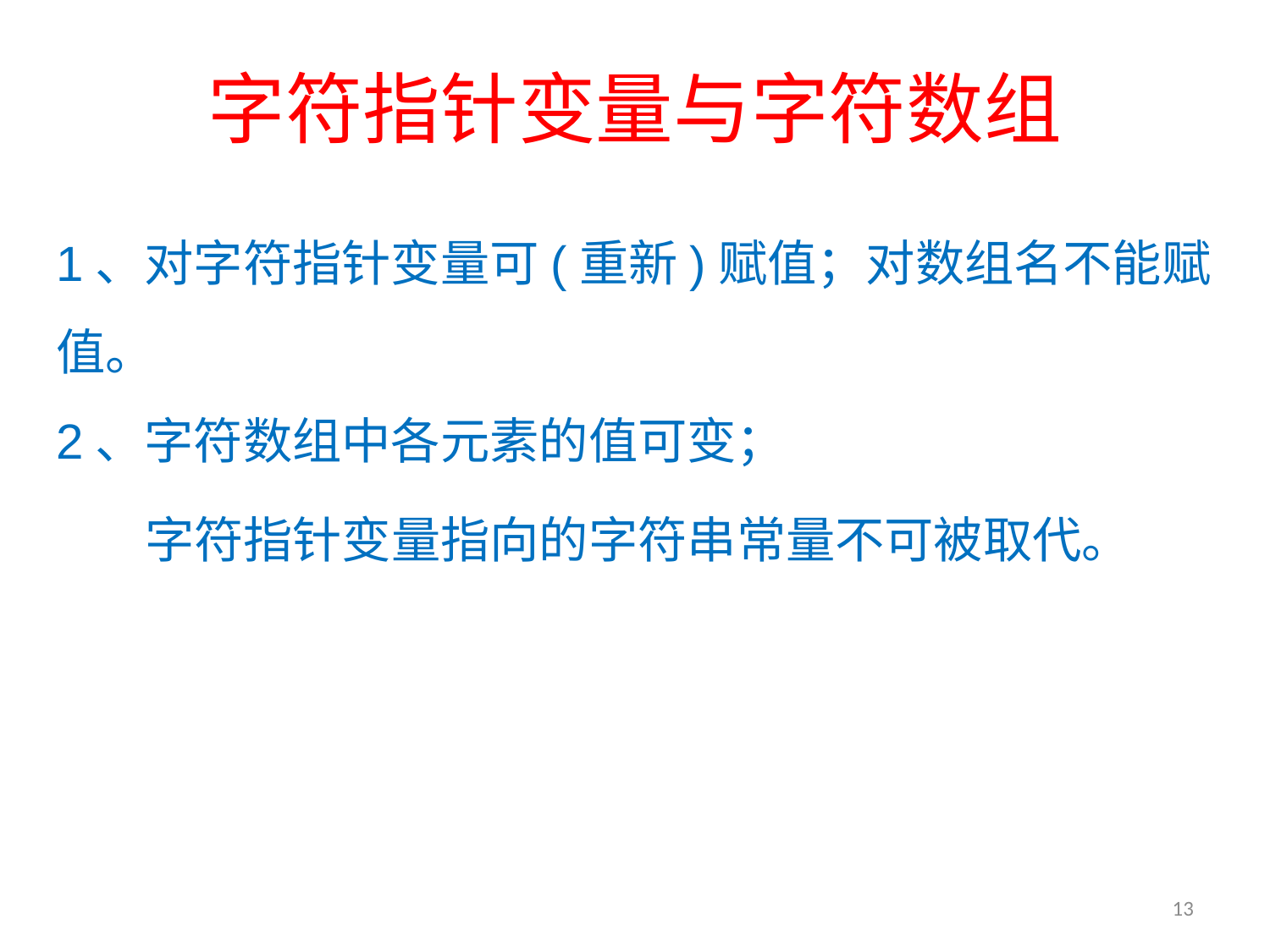

# 字符指针变量与字符数组
1、对字符指针变量可(重新)赋值；对数组名不能赋值。
2、字符数组中各元素的值可变；
       字符指针变量指向的字符串常量不可被取代。
13